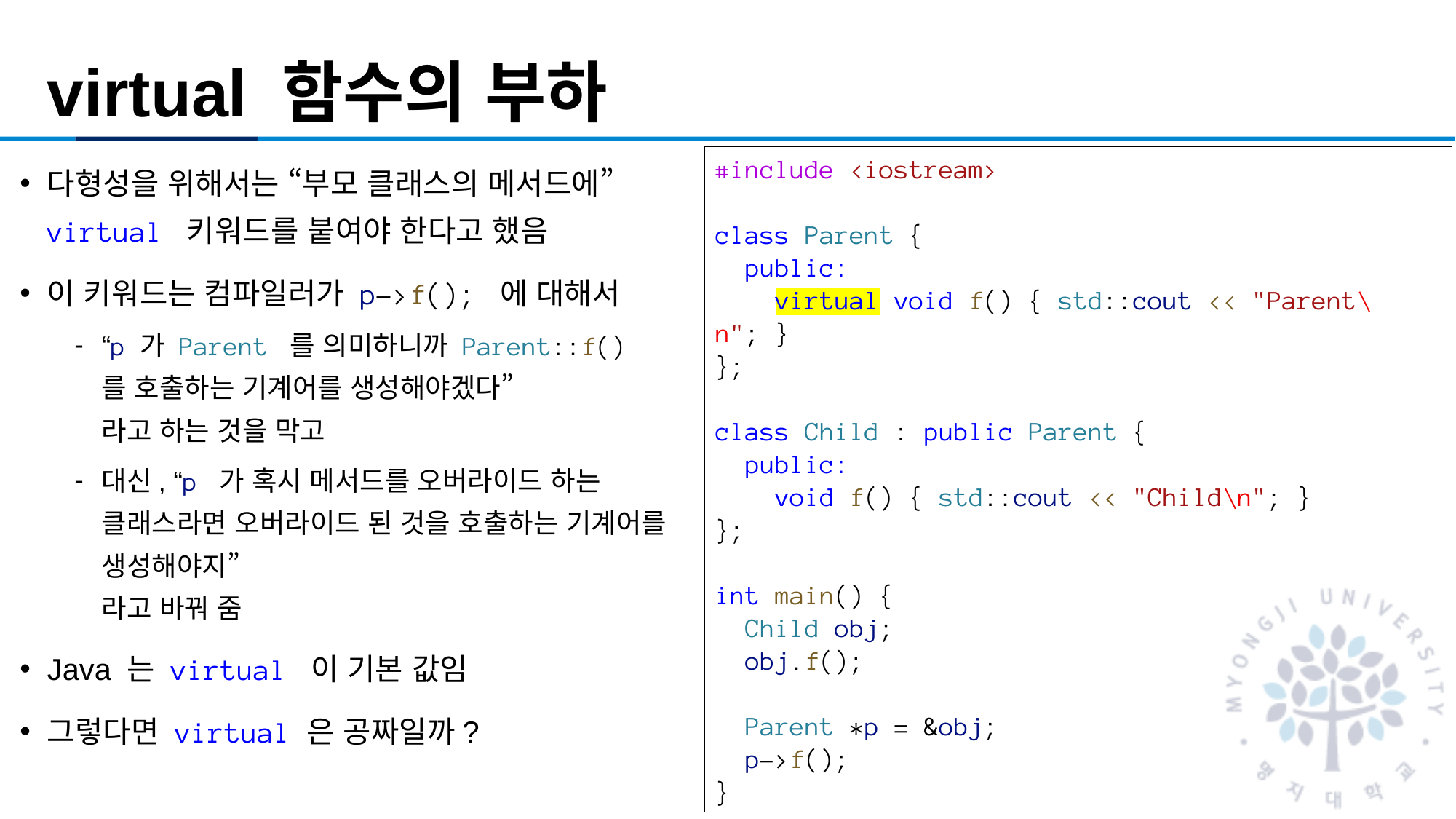

# virtual 함수의 부하
#include <iostream>
class Parent {
  public:
    virtual void f() { std::cout << "Parent\n"; }
};
class Child : public Parent {
  public:
    void f() { std::cout << "Child\n"; }
};
int main() {
  Child obj;
  obj.f();
  Parent *p = &obj;
  p->f();
}
다형성을 위해서는 “부모 클래스의 메서드에” virtual 키워드를 붙여야 한다고 했음
이 키워드는 컴파일러가 p->f(); 에 대해서
“p 가 Parent 를 의미하니까 Parent::f() 를 호출하는 기계어를 생성해야겠다”
라고 하는 것을 막고
대신, “p 가 혹시 메서드를 오버라이드 하는 클래스라면 오버라이드 된 것을 호출하는 기계어를 생성해야지”
라고 바꿔 줌
Java 는 virtual 이 기본 값임
그렇다면 virtual 은 공짜일까?